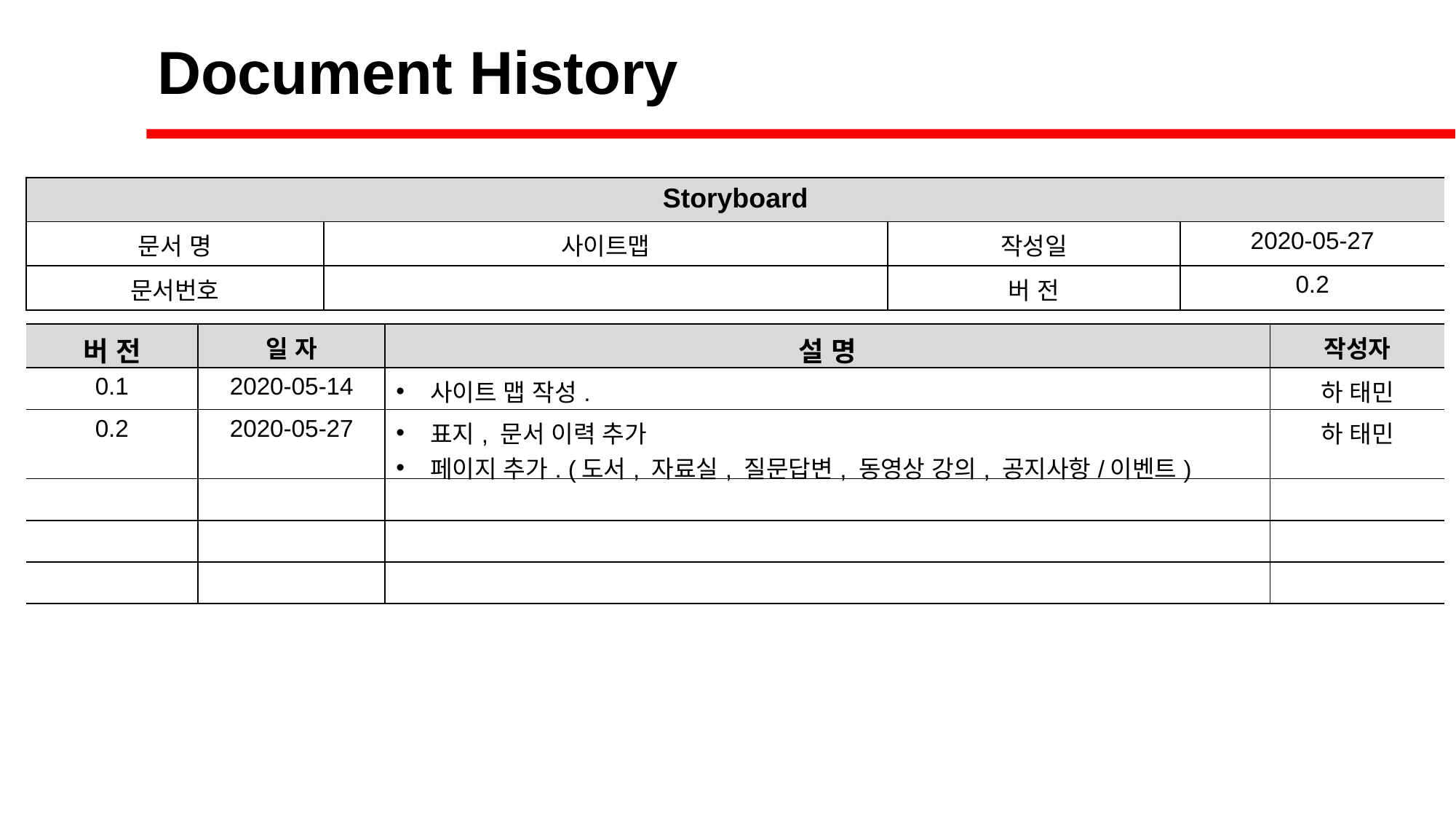

Document History

| Storyboard |  |  |  |
| --- | --- | --- | --- |
| 문서 명 | 사이트맵 | 작성일 | 2020-05-27 |
| 문서번호 |  | 버 전 | 0.2 |
| 버 전 | 일 자 | 설 명 | 작성자 |
| --- | --- | --- | --- |
| 0.1 | 2020-05-14 | 사이트 맵 작성. | 하 태민 |
| 0.2 | 2020-05-27 | 표지, 문서 이력 추가 페이지 추가. (도서, 자료실, 질문답변, 동영상 강의, 공지사항/이벤트) | 하 태민 |
|  |  |  |  |
|  |  |  |  |
|  |  |  |  |